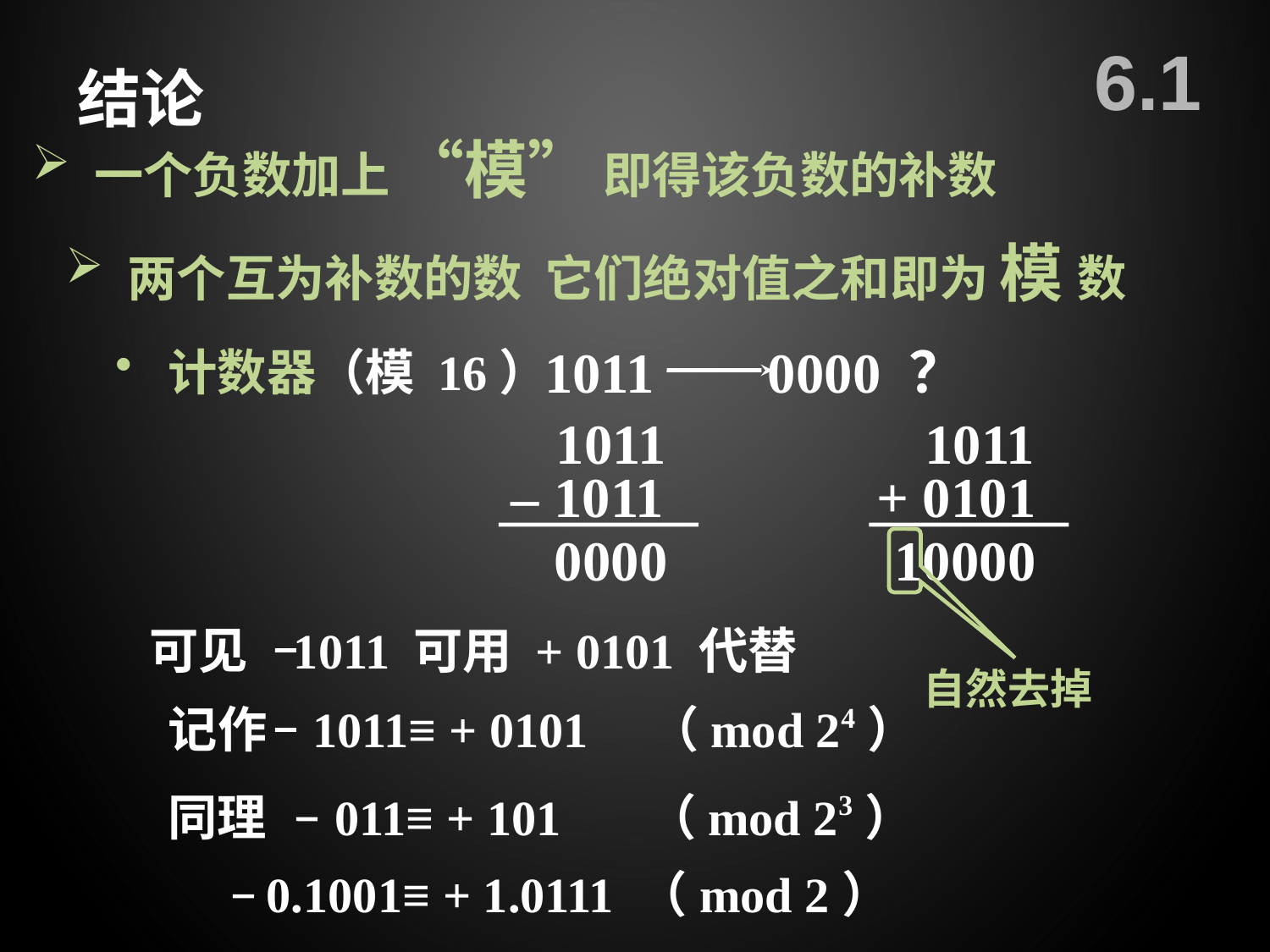

6.1
结论
 一个负数加上 “模” 即得该负数的补数
 两个互为补数的数  它们绝对值之和即为 模 数
1011        0000 ？

 计数器（模 16）
1011
 1011
– 1011
+ 0101
0000
10000

自然去掉
可见   1011 可用 + 0101 代替

记作   1011≡ + 0101    （mod 24）

同理     011≡ + 101      （mod 23）

  0.1001≡ + 1.0111 （mod 2）